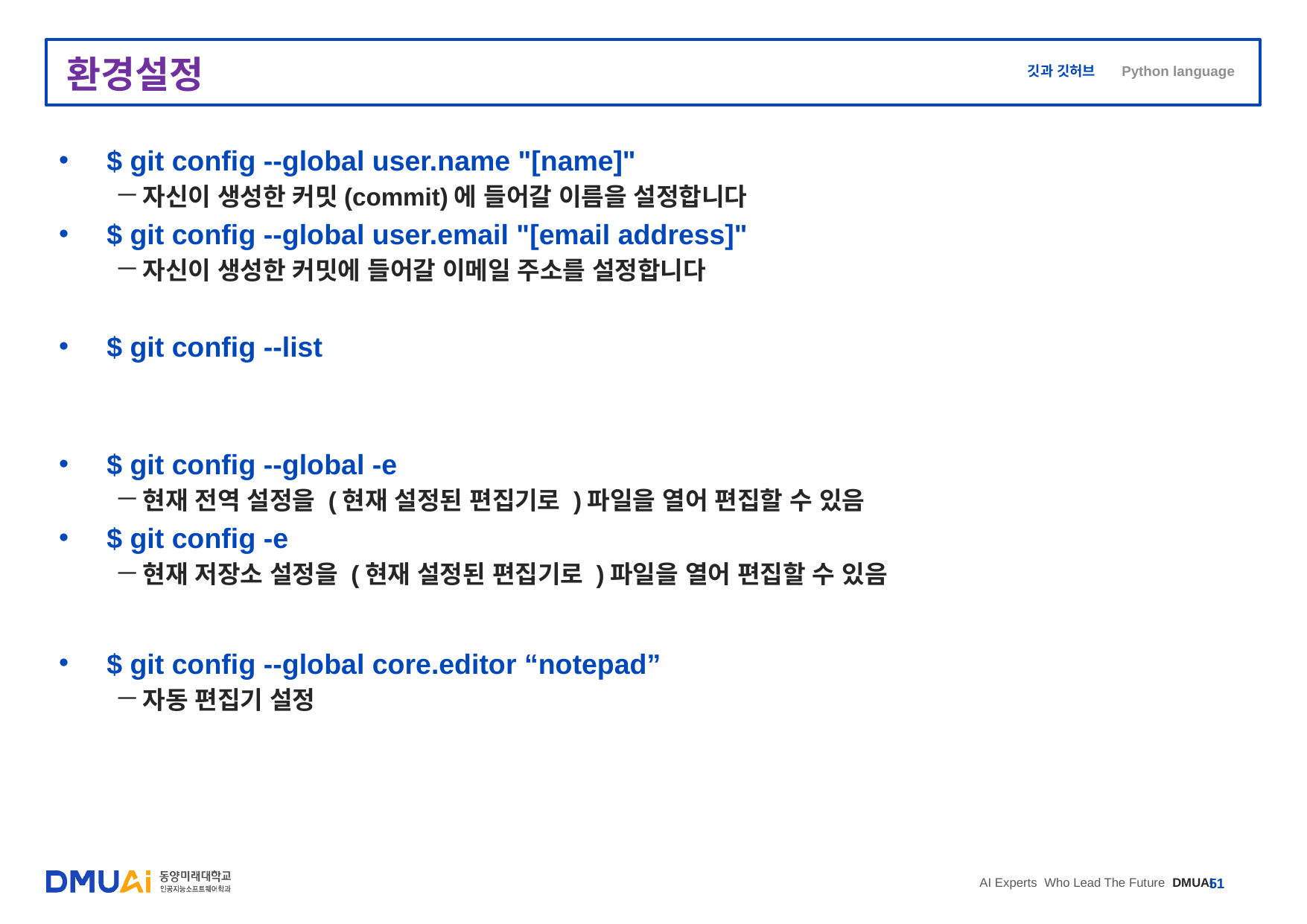

# 환경설정
$ git config --global user.name "[name]"
자신이 생성한 커밋(commit)에 들어갈 이름을 설정합니다
$ git config --global user.email "[email address]"
자신이 생성한 커밋에 들어갈 이메일 주소를 설정합니다

$ git config --list

$ git config --global -e
현재 전역 설정을 (현재 설정된 편집기로 )파일을 열어 편집할 수 있음
$ git config -e
현재 저장소 설정을 (현재 설정된 편집기로 )파일을 열어 편집할 수 있음

$ git config --global core.editor “notepad”
자동 편집기 설정